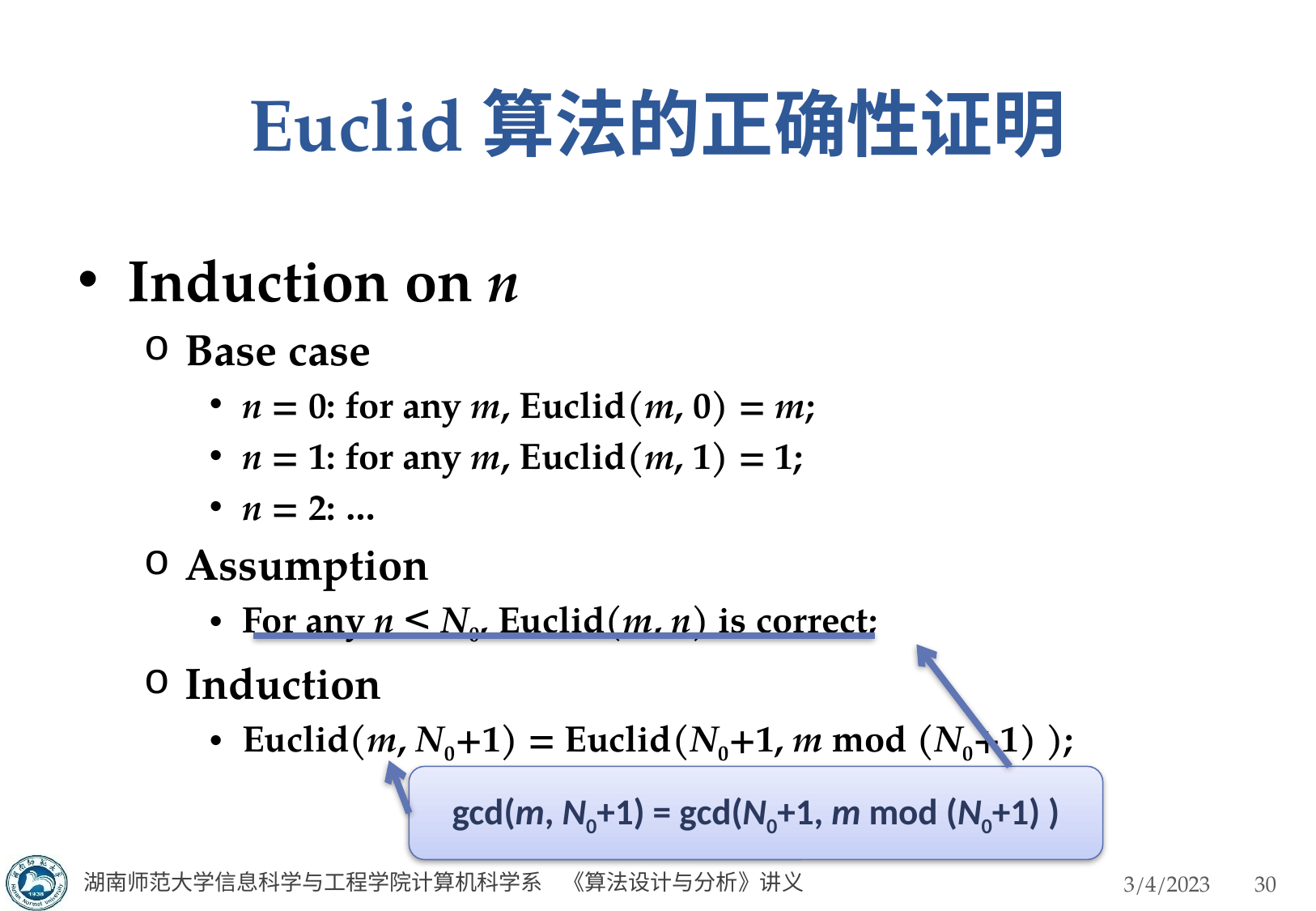

# Euclid算法的正确性证明
Induction on n
Base case
n = 0: for any m, Euclid(m, 0) = m;
n = 1: for any m, Euclid(m, 1) = 1;
n = 2: …
Assumption
For any n ≤ N0, Euclid(m, n) is correct;
Induction
Euclid(m, N0+1) = Euclid(N0+1, m mod (N0+1) );
gcd(m, N0+1) = gcd(N0+1, m mod (N0+1) )
湖南师范大学信息科学与工程学院计算机科学系   《算法设计与分析》讲义
3/4/2023
30